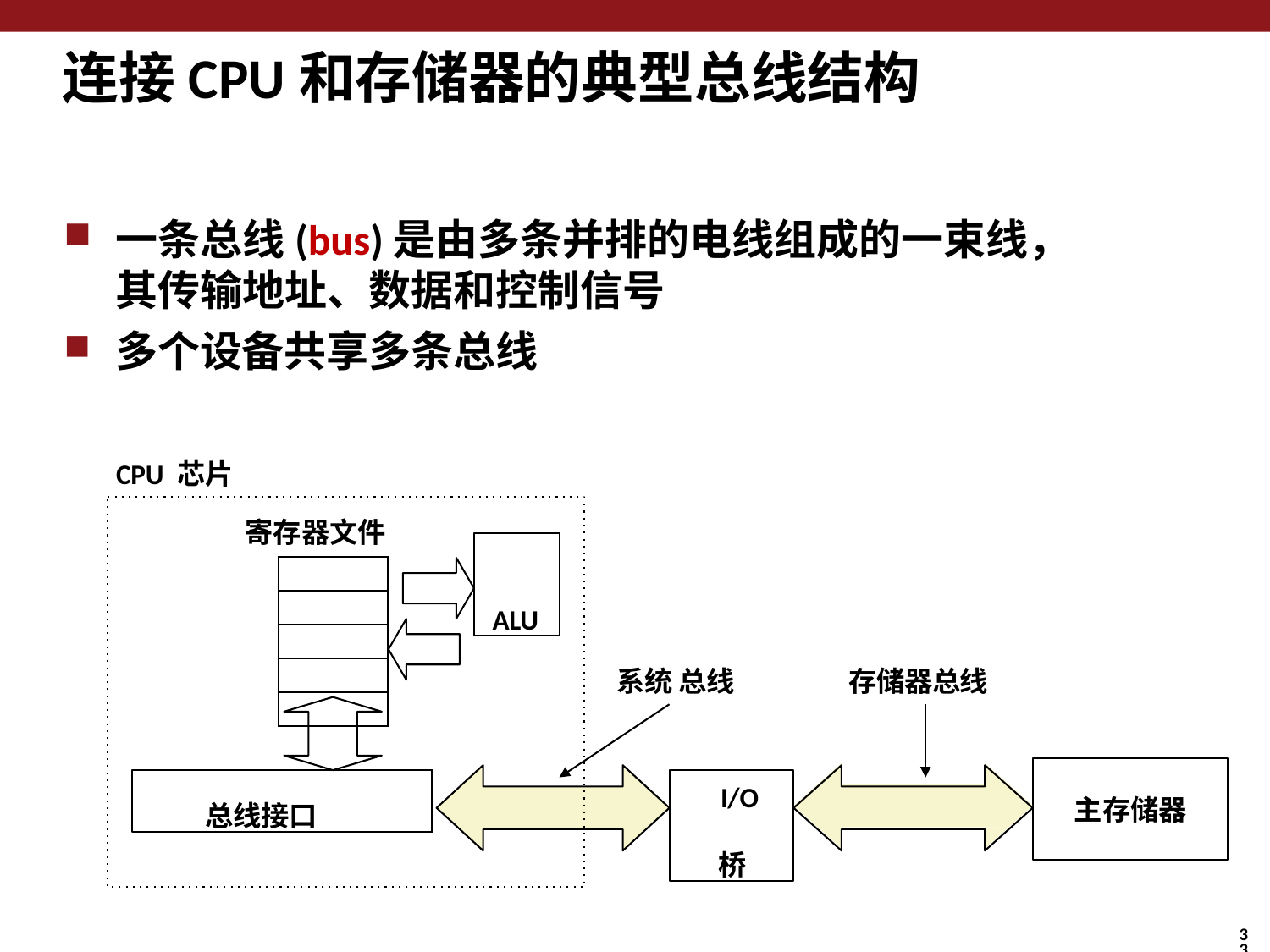

# 连接CPU和存储器的典型总线结构
一条总线(bus)是由多条并排的电线组成的一束线，其传输地址、数据和控制信号
多个设备共享多条总线
CPU 芯片

寄存器文件

ALU
|  |
| --- |
|  |
|  |
|  |
|  |

存储器总线
系统 总线

主存储器

总线接口
I/O        桥
33